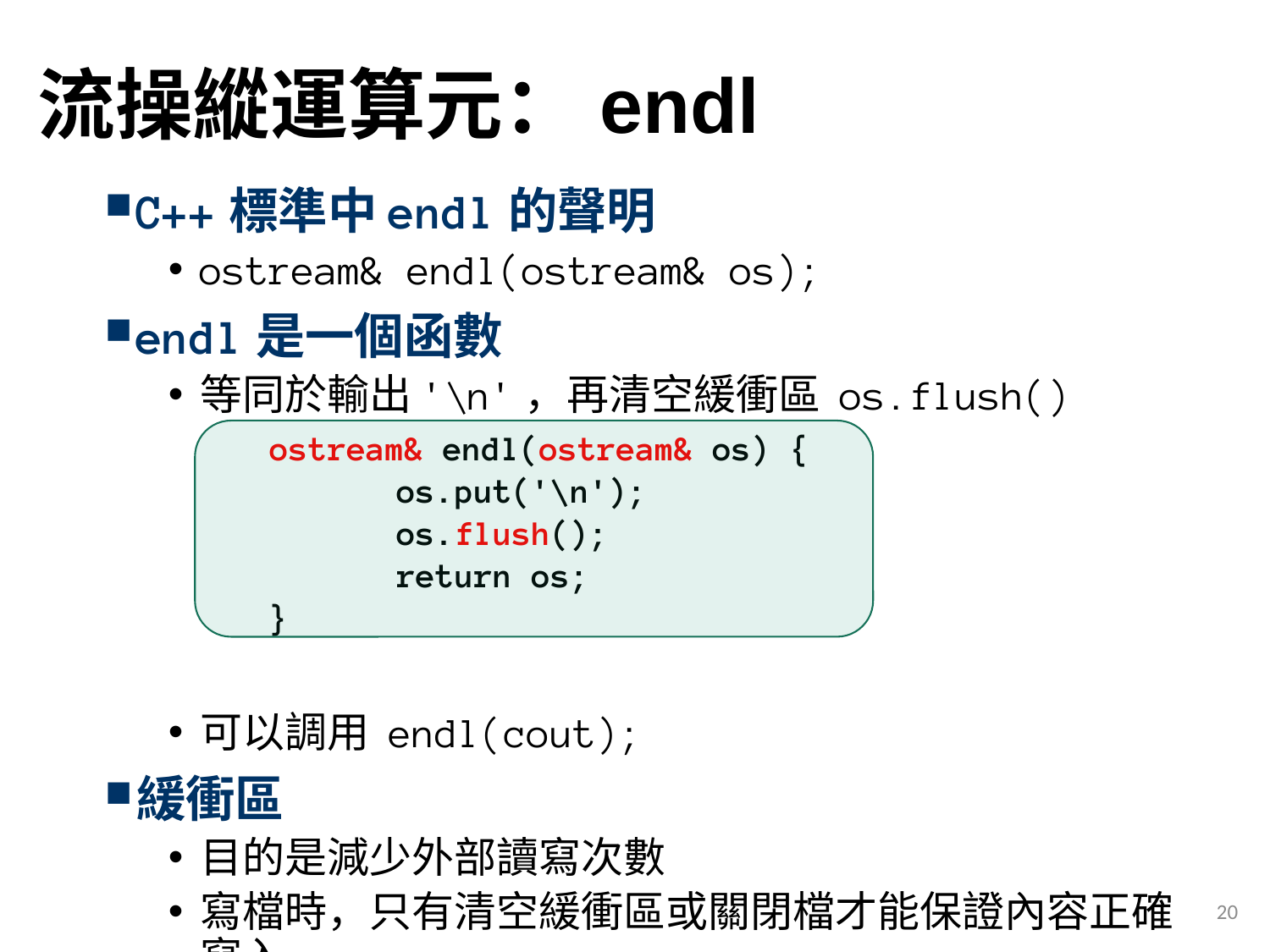

# 流操縱運算元：endl
C++標準中endl的聲明
ostream& endl(ostream& os);
endl是一個函數
等同於輸出'\n'，再清空緩衝區 os.flush()

可以調用 endl(cout);
緩衝區
目的是減少外部讀寫次數
寫檔時，只有清空緩衝區或關閉檔才能保證內容正確寫入
ostream& endl(ostream& os) {
	os.put('\n');
	os.flush();
	return os;
}

20